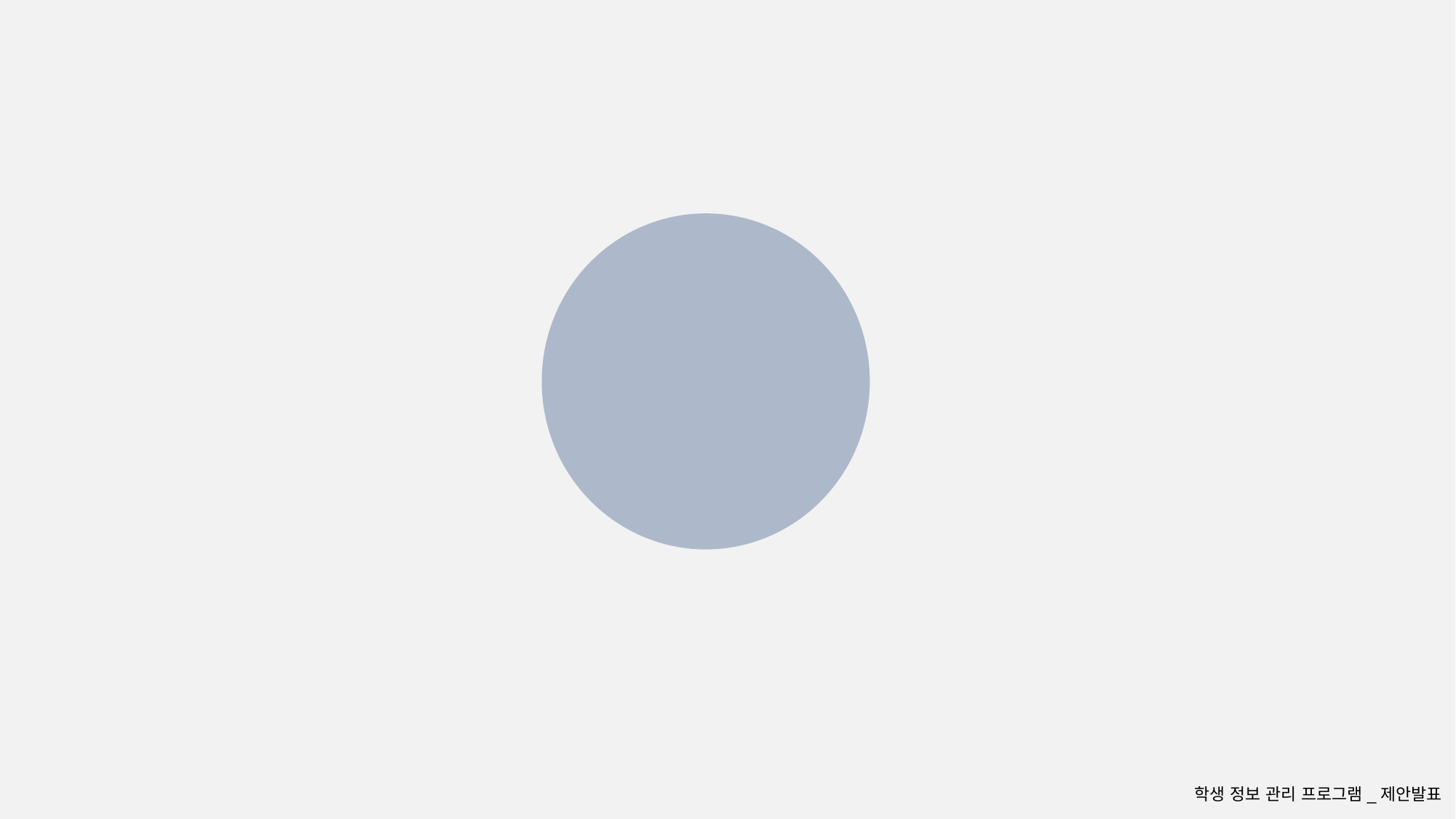

Q & A
학생 정보 관리 프로그램_제안발표